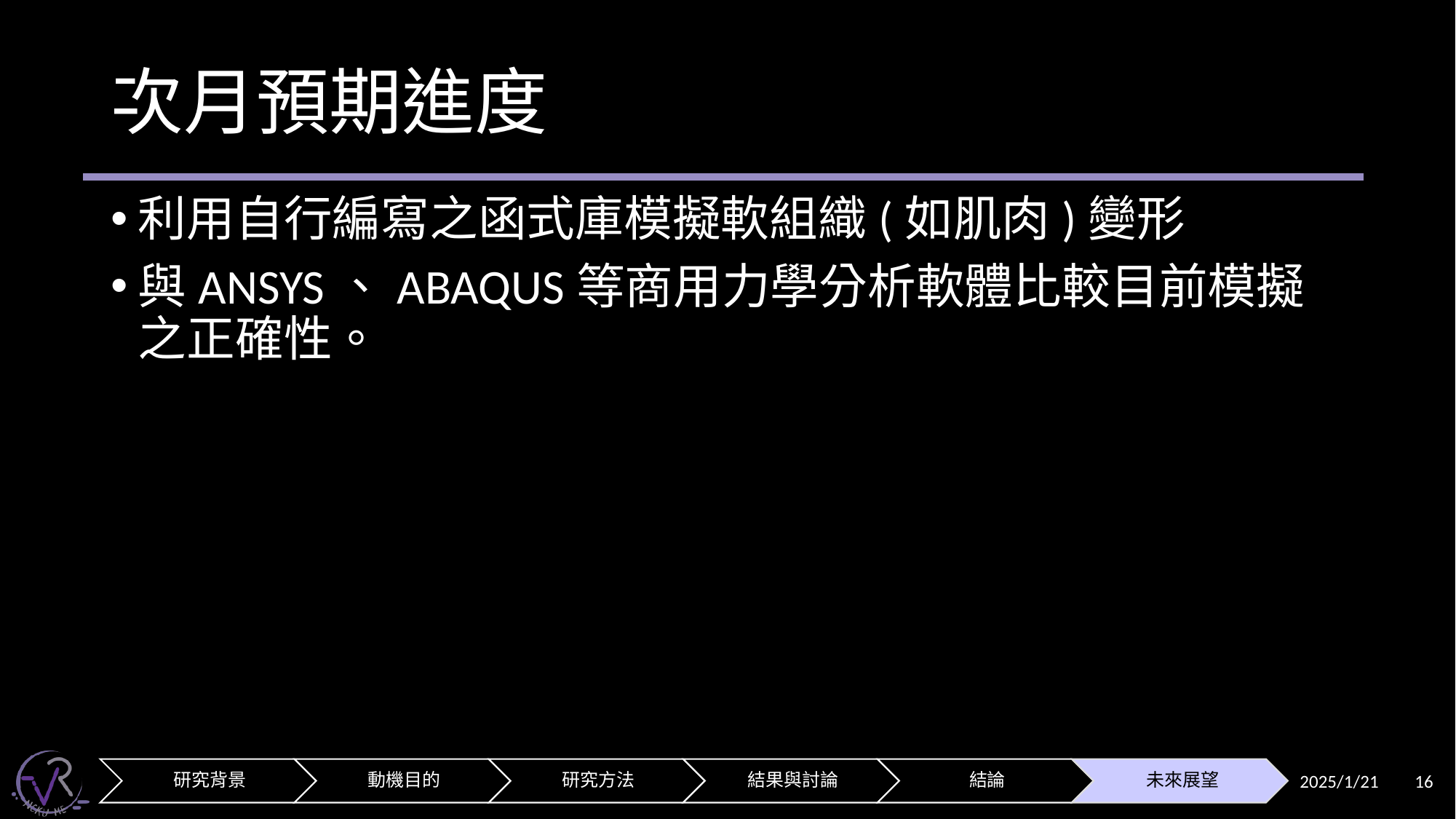

# 次月預期進度
利用自行編寫之函式庫模擬軟組織(如肌肉)變形
與ANSYS、ABAQUS等商用力學分析軟體比較目前模擬之正確性。

2025/1/21
16